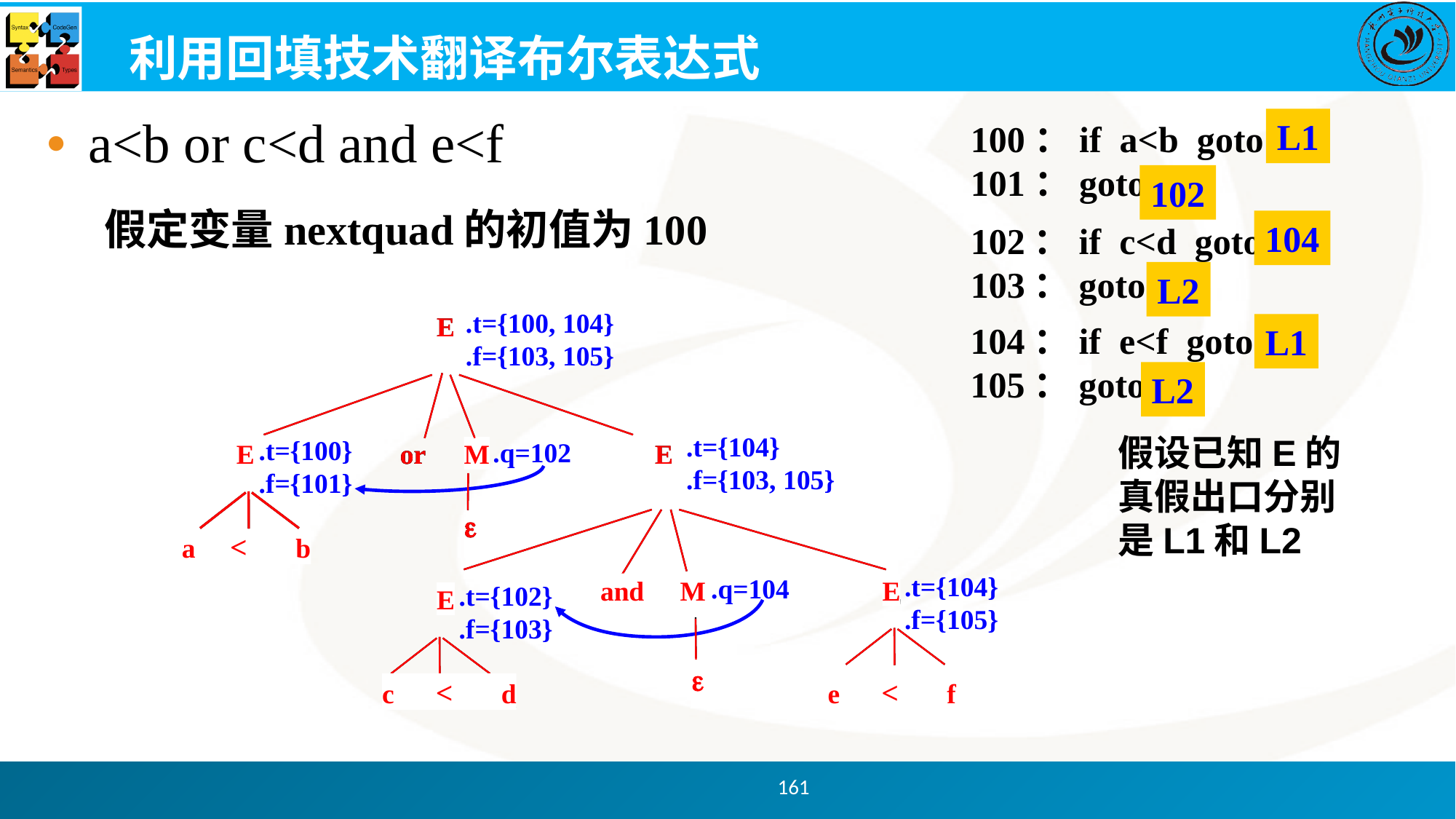

# 利用回填技术翻译布尔表达式
a<b or c<d and e<f
L1
100：if  a<b  goto  —
101：goto  —
102
假定变量nextquad的初值为100
104
102：if  c<d  goto  —
103：goto  —
L2
.t={100, 104}
.f={103, 105}
E
E
104：if  e<f  goto  —
105：goto  —
L1
L2

.t={104}
.f={103, 105}
假设已知E的真假出口分别是L1和L2
.t={100}
.f={101}
.q=102
E
or
or
or
M
M
E
E
E

ε

ε

a     <       b
a     <       b
.t={104}
.f={105}
.q=104
.t={102}
.f={103}
and
 M
E
and
M
E
E
E

ε

ε

e      <       f
c      <       d
e      <       f
c      <       d
161